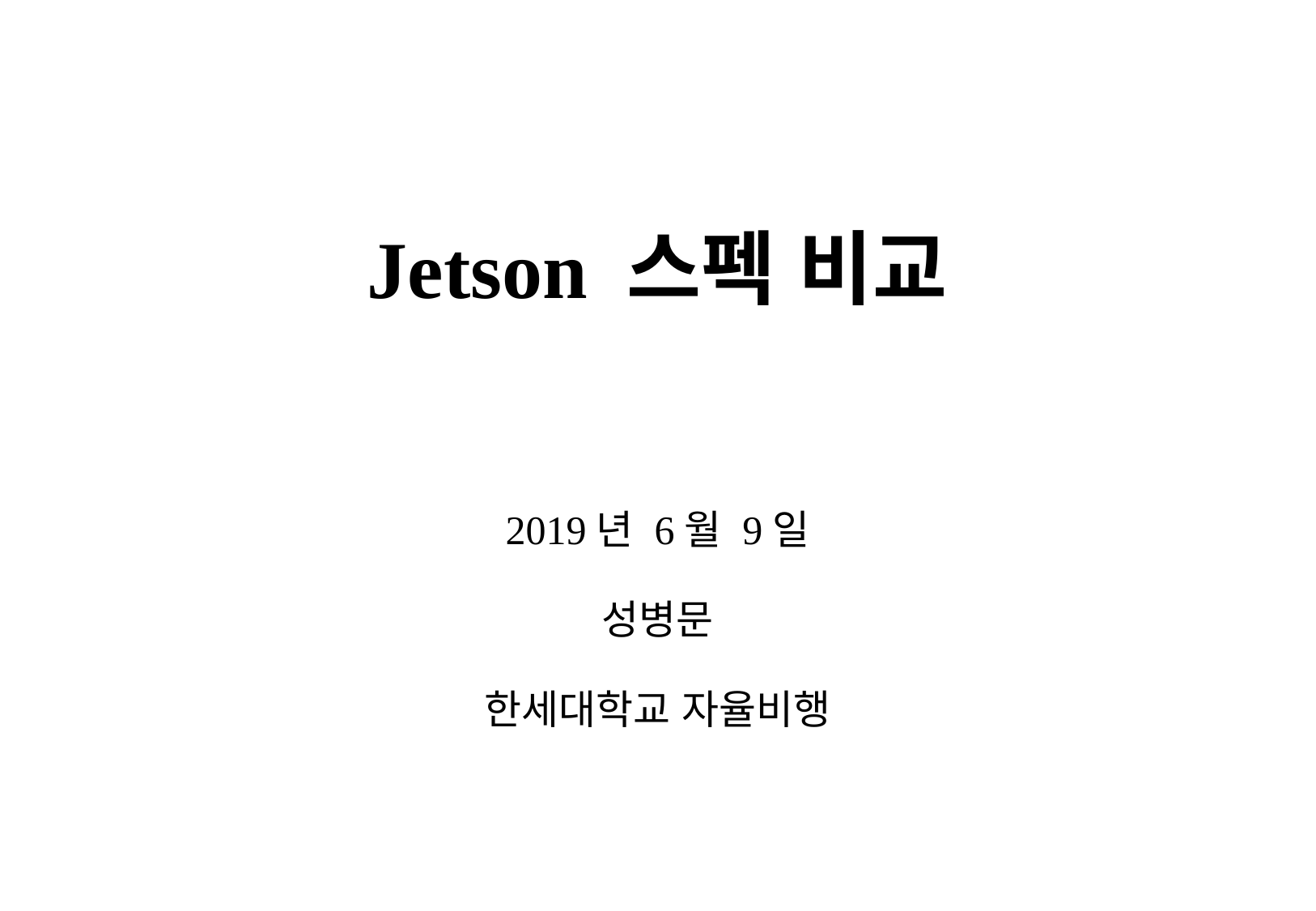

# Jetson 스펙 비교
2019년 6월 9일
성병문
한세대학교 자율비행